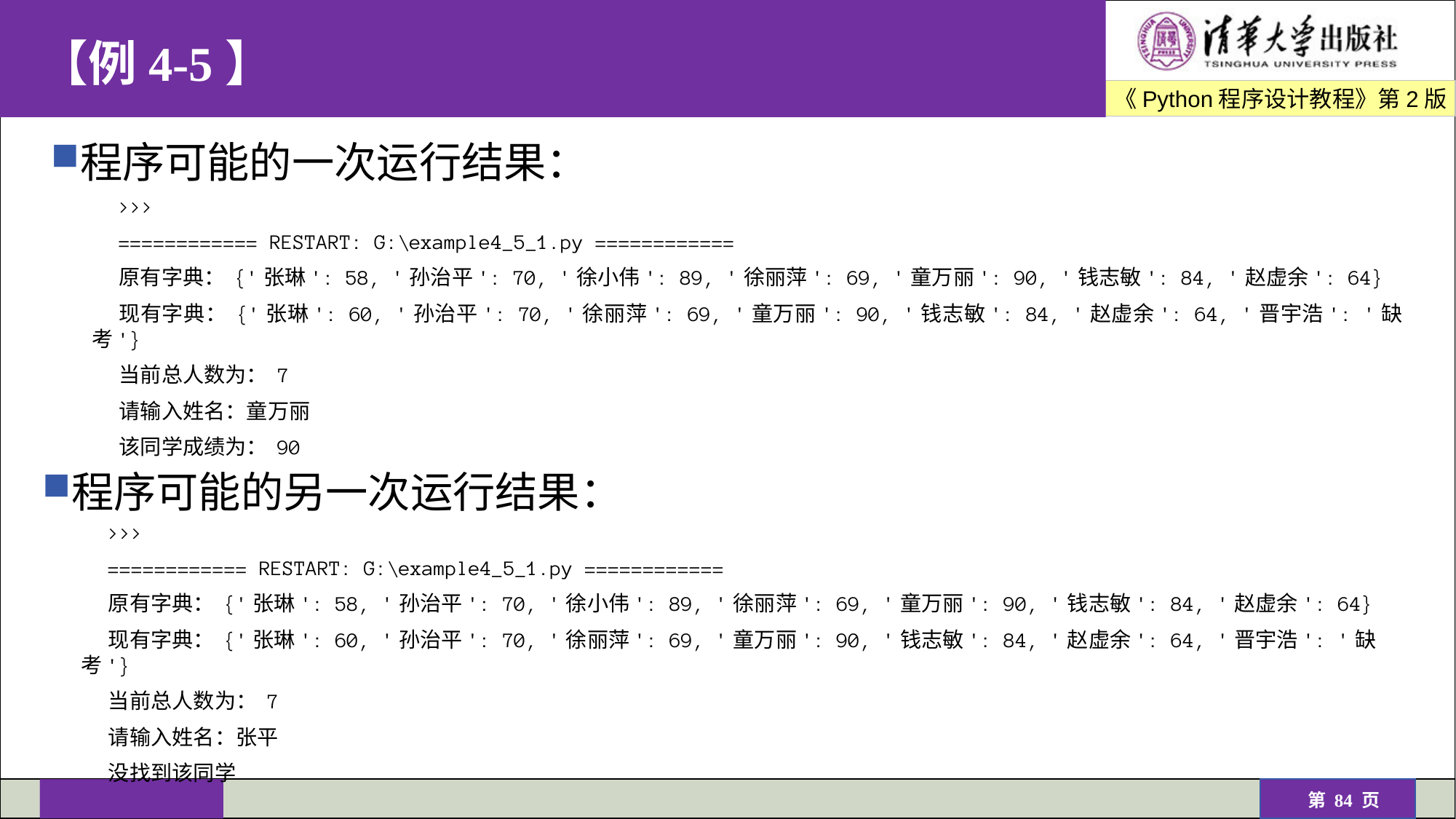

# 【例4-5】
程序可能的一次运行结果：
>>>
============ RESTART: G:\example4_5_1.py ============
原有字典： {'张琳': 58, '孙治平': 70, '徐小伟': 89, '徐丽萍': 69, '童万丽': 90, '钱志敏': 84, '赵虚余': 64}
现有字典： {'张琳': 60, '孙治平': 70, '徐丽萍': 69, '童万丽': 90, '钱志敏': 84, '赵虚余': 64, '晋宇浩': '缺考'}
当前总人数为： 7
请输入姓名：童万丽
该同学成绩为： 90
程序可能的另一次运行结果：
>>>
============ RESTART: G:\example4_5_1.py ============
原有字典： {'张琳': 58, '孙治平': 70, '徐小伟': 89, '徐丽萍': 69, '童万丽': 90, '钱志敏': 84, '赵虚余': 64}
现有字典： {'张琳': 60, '孙治平': 70, '徐丽萍': 69, '童万丽': 90, '钱志敏': 84, '赵虚余': 64, '晋宇浩': '缺考'}
当前总人数为： 7
请输入姓名：张平
没找到该同学